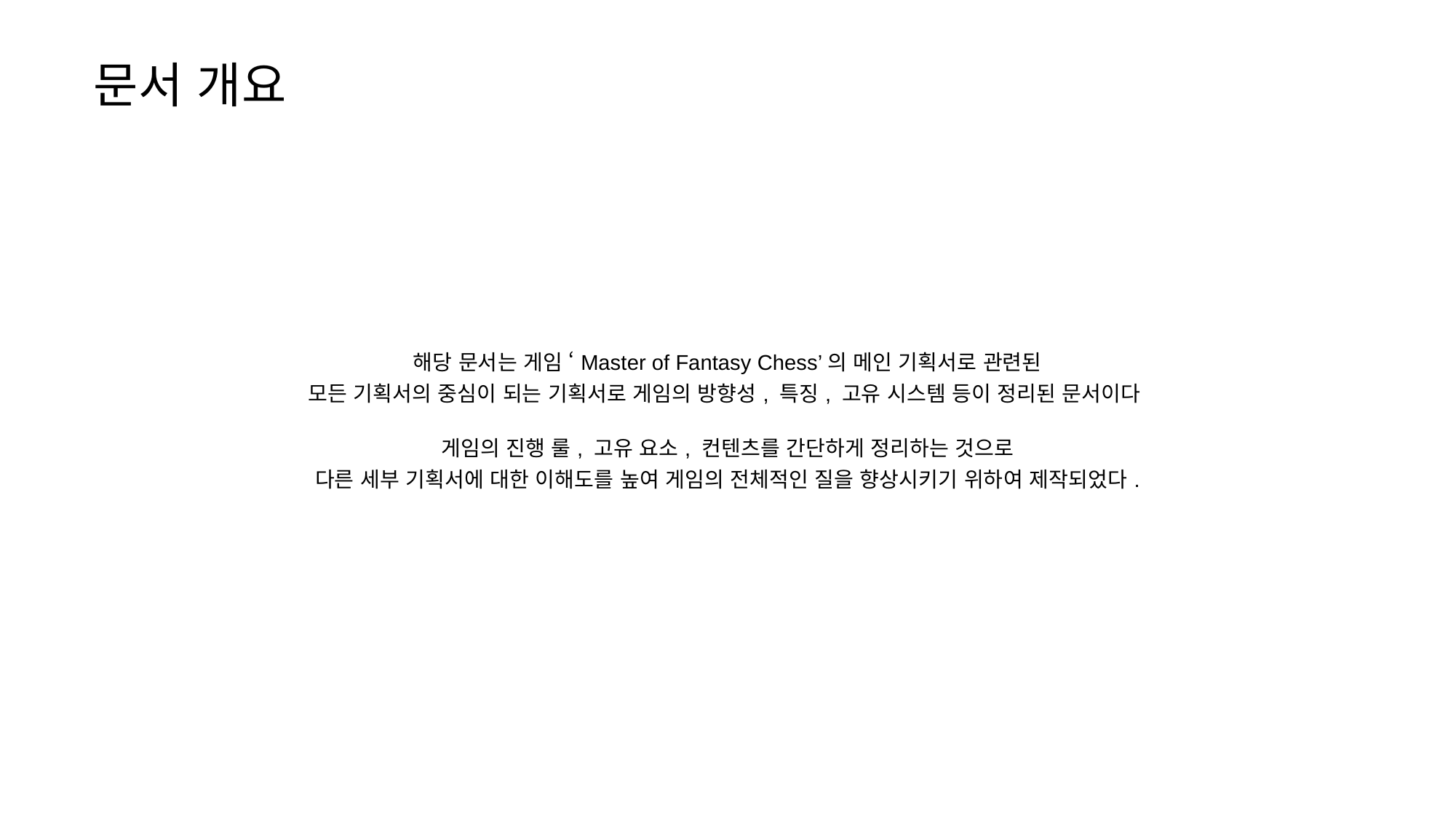

문서 개요
| 해당 문서는 게임 ‘Master of Fantasy Chess’의 메인 기획서로 관련된 모든 기획서의 중심이 되는 기획서로 게임의 방향성, 특징, 고유 시스템 등이 정리된 문서이다 게임의 진행 룰, 고유 요소, 컨텐츠를 간단하게 정리하는 것으로 다른 세부 기획서에 대한 이해도를 높여 게임의 전체적인 질을 향상시키기 위하여 제작되었다. |
| --- |